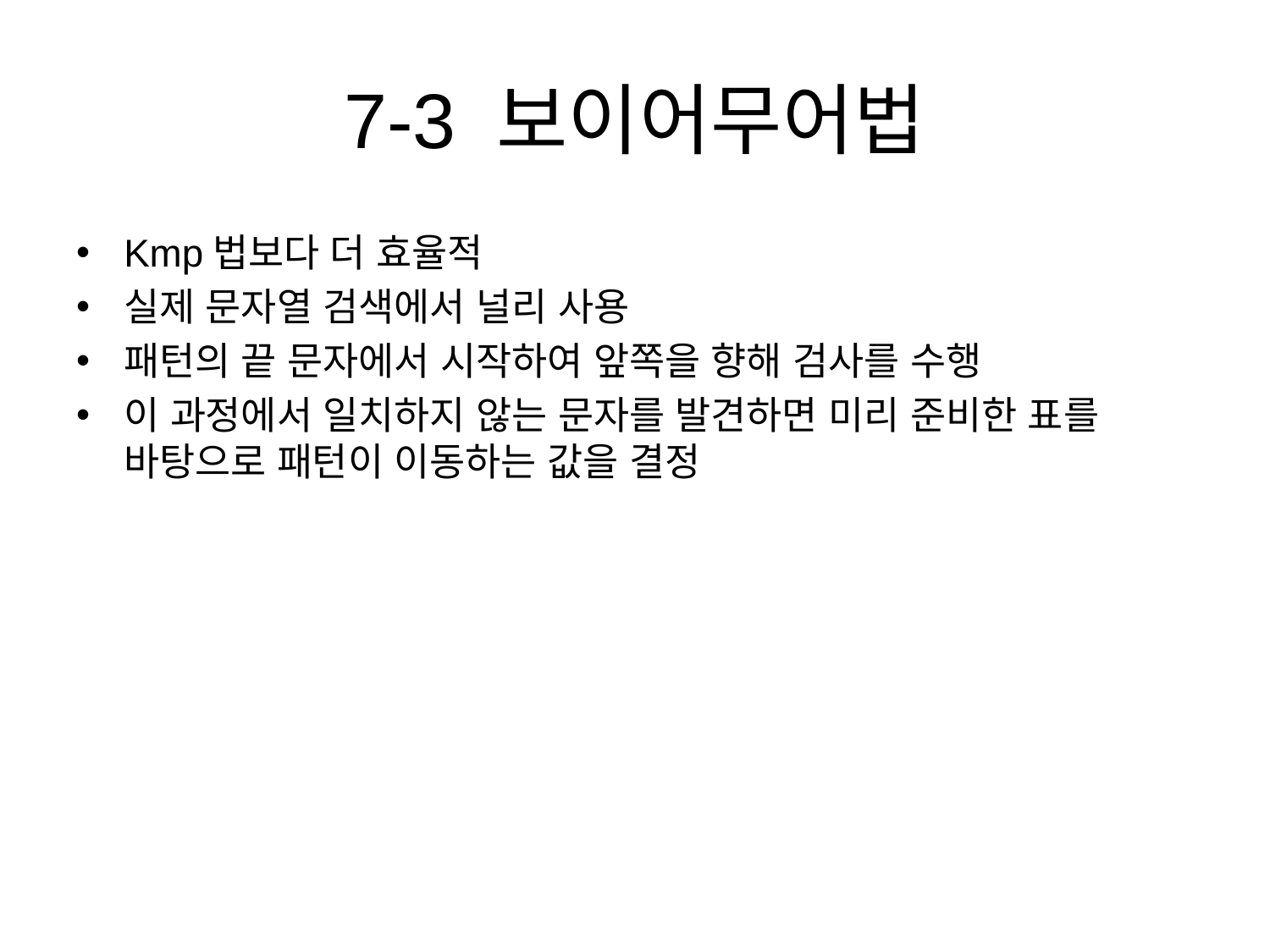

# 7-3 보이어무어법
Kmp법보다 더 효율적
실제 문자열 검색에서 널리 사용
패턴의 끝 문자에서 시작하여 앞쪽을 향해 검사를 수행
이 과정에서 일치하지 않는 문자를 발견하면 미리 준비한 표를 바탕으로 패턴이 이동하는 값을 결정